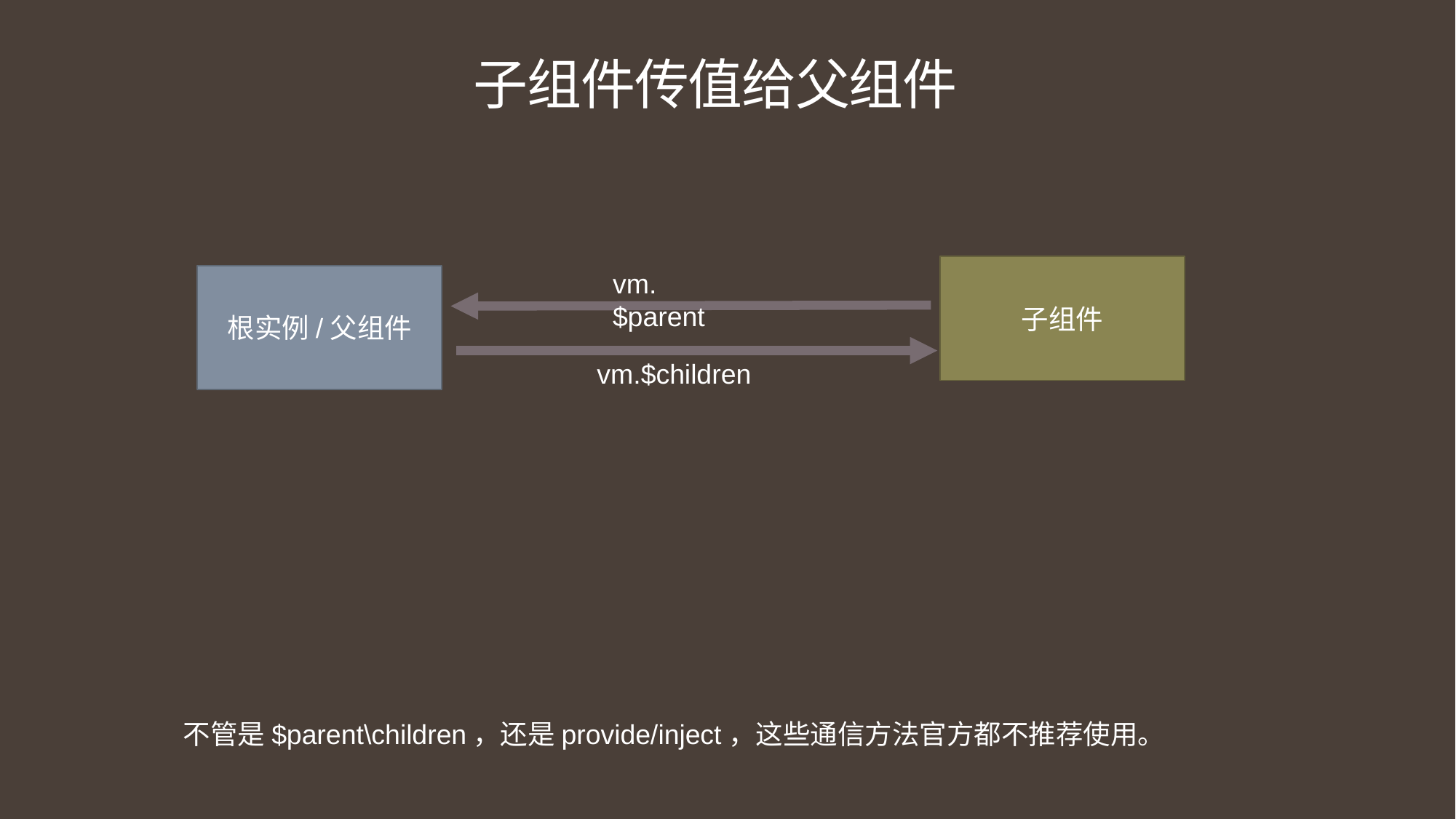

子组件传值给父组件
子组件
vm.$parent
根实例/父组件
vm.$children
不管是$parent\children，还是provide/inject，这些通信方法官方都不推荐使用。